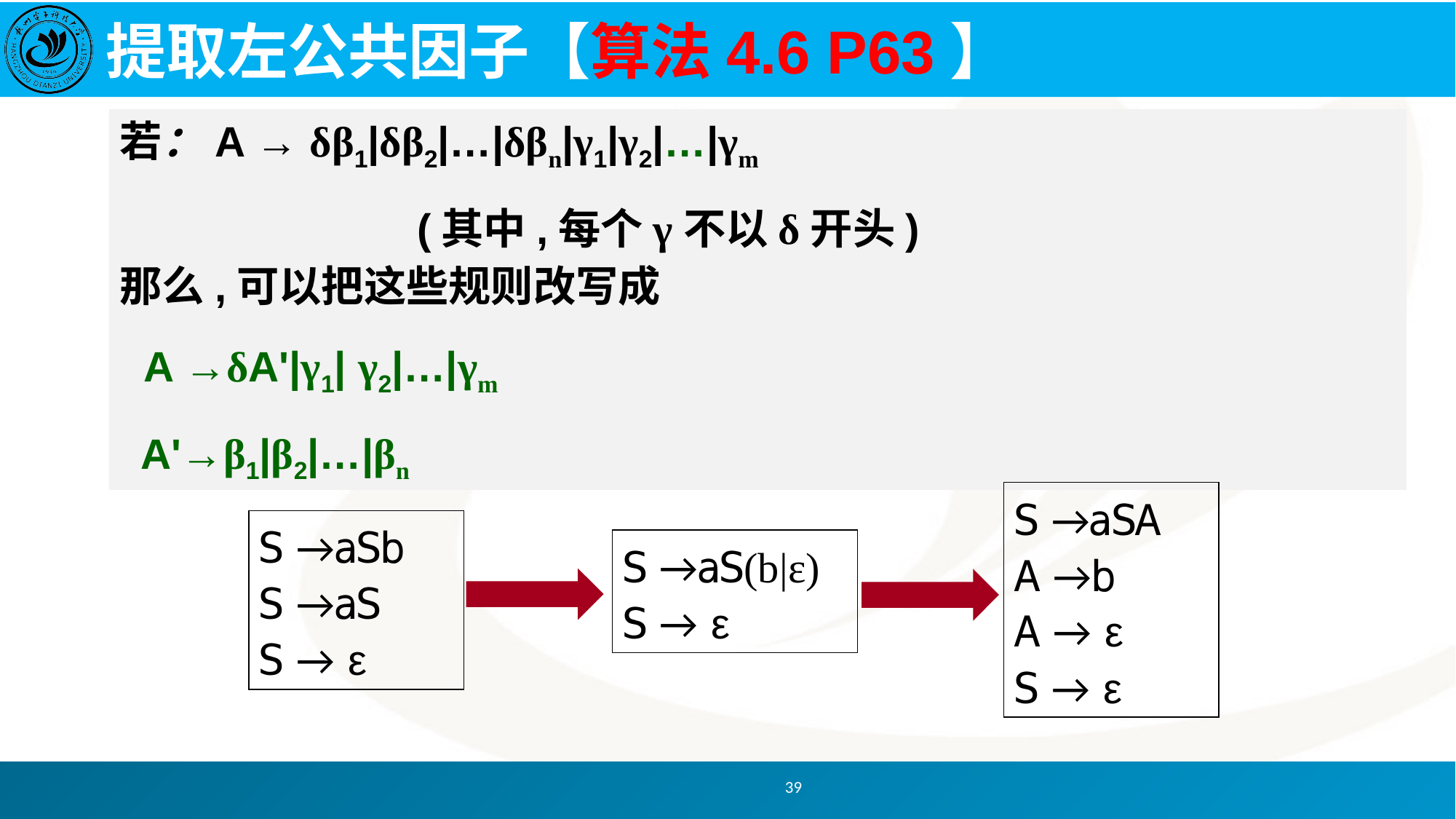

# 提取左公共因子【算法4.6 P63】
若：A → δβ1|δβ2|…|δβn|γ1|γ2|…|γm
                                           (其中,每个γ不以δ开头)
那么,可以把这些规则改写成
  A →δA'|γ1| γ2|…|γm
   A'→β1|β2|…|βn
S →aSA
A →b
A → ε
S → ε
S →aSb
S →aS
S → ε
S →aS(b|ε)
S → ε

39